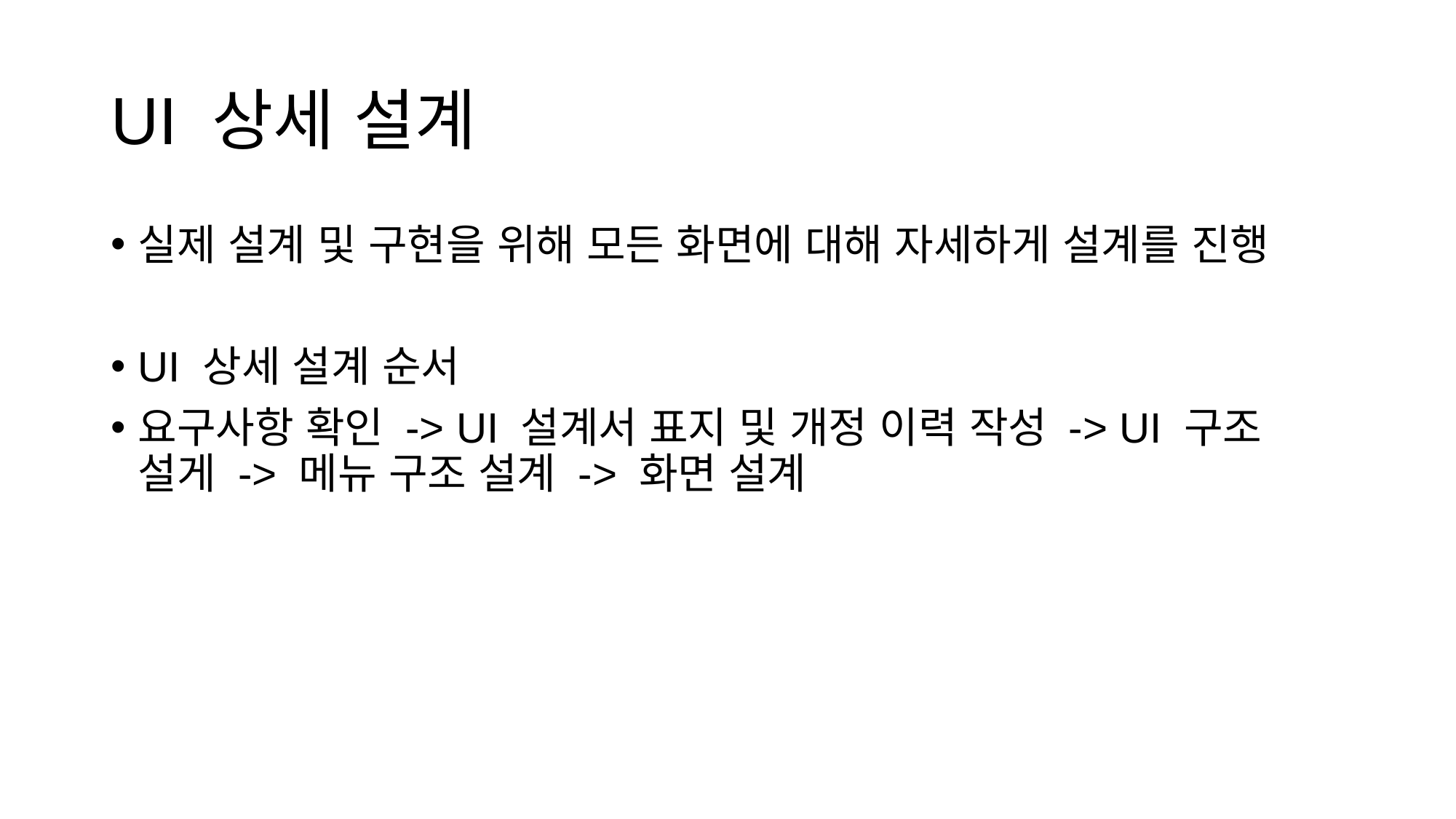

# UI 상세 설계
실제 설계 및 구현을 위해 모든 화면에 대해 자세하게 설계를 진행

UI 상세 설계 순서
요구사항 확인 -> UI 설계서 표지 및 개정 이력 작성 -> UI 구조 설게 -> 메뉴 구조 설계 -> 화면 설계